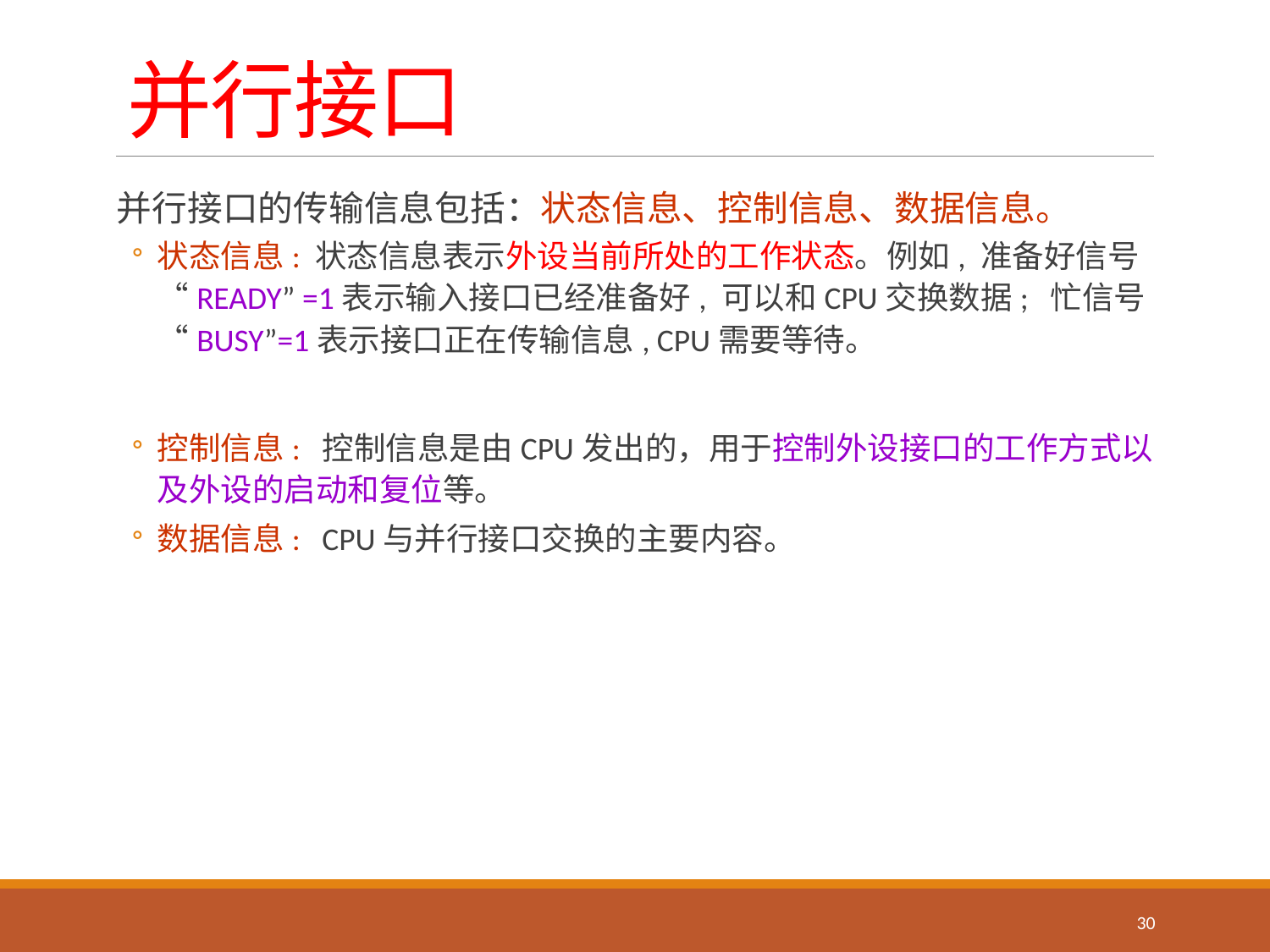

# 并行接口
并行接口的传输信息包括：状态信息、控制信息、数据信息。
状态信息: 状态信息表示外设当前所处的工作状态。例如, 准备好信号“READY” =1表示输入接口已经准备好, 可以和CPU交换数据;  忙信号“BUSY”=1表示接口正在传输信息, CPU需要等待。

控制信息:  控制信息是由CPU发出的，用于控制外设接口的工作方式以及外设的启动和复位等。
数据信息:   CPU与并行接口交换的主要内容。
30